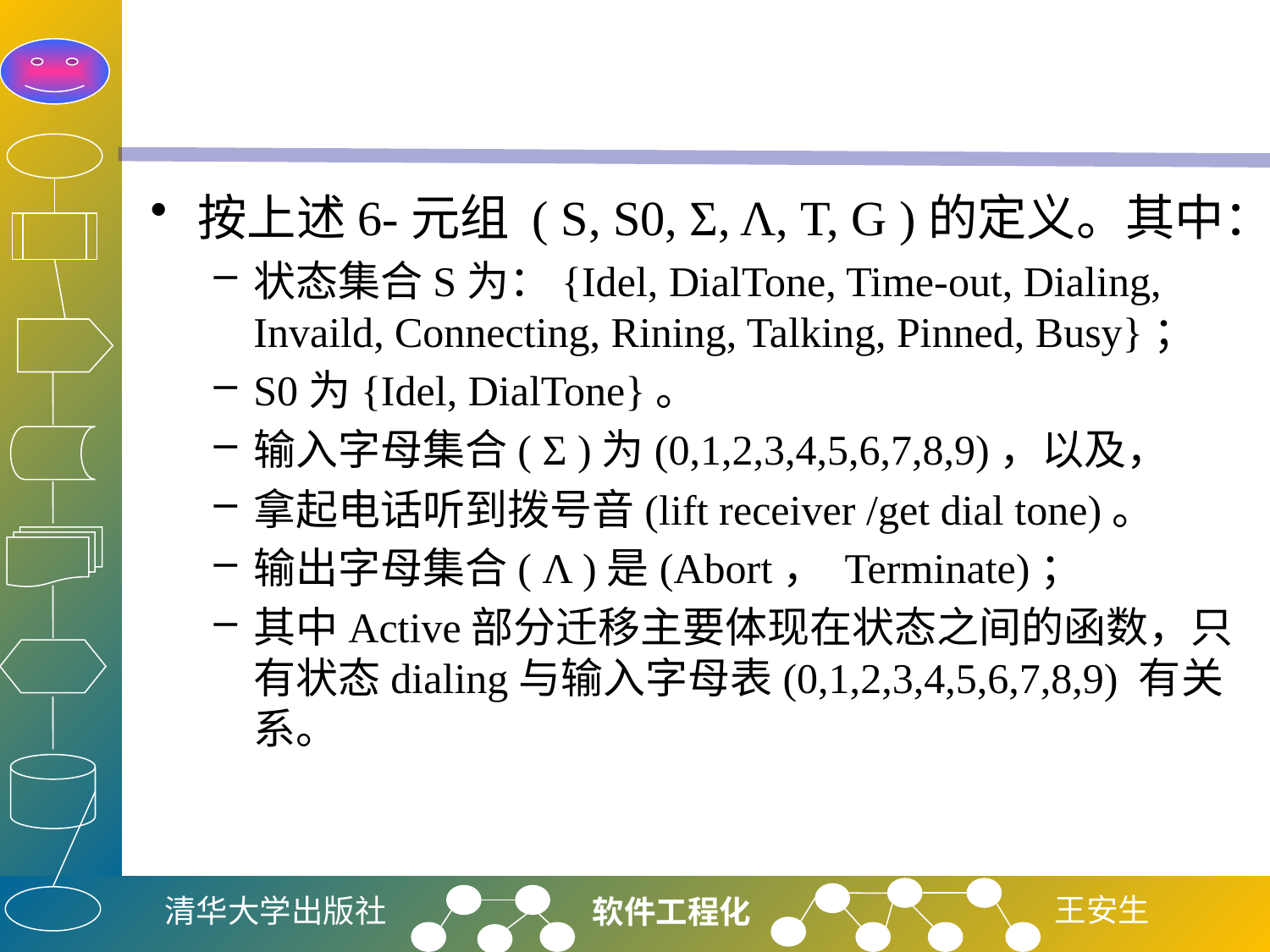

#
按上述6-元组 ( S, S0, Σ, Λ, T, G )的定义。其中：
状态集合S为：{Idel, DialTone, Time-out, Dialing, Invaild, Connecting, Rining, Talking, Pinned, Busy}；
S0为{Idel, DialTone}。
输入字母集合( Σ )为(0,1,2,3,4,5,6,7,8,9)，以及，
拿起电话听到拨号音(lift receiver /get dial tone)。
输出字母集合( Λ )是(Abort， Terminate)；
其中Active部分迁移主要体现在状态之间的函数，只有状态dialing与输入字母表(0,1,2,3,4,5,6,7,8,9) 有关系。